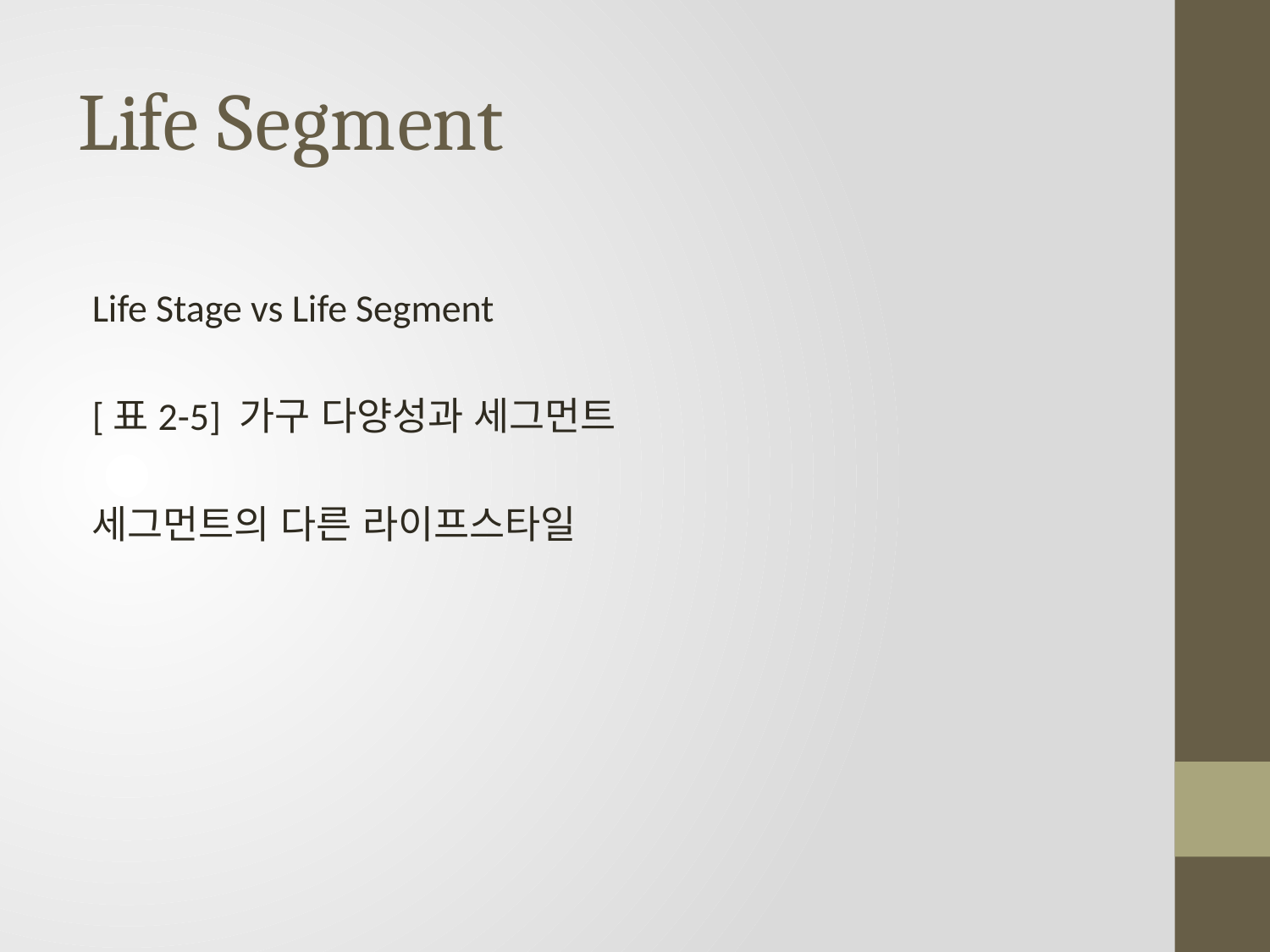

# Life Segment

Life Stage vs Life Segment

[표2-5] 가구 다양성과 세그먼트

세그먼트의 다른 라이프스타일